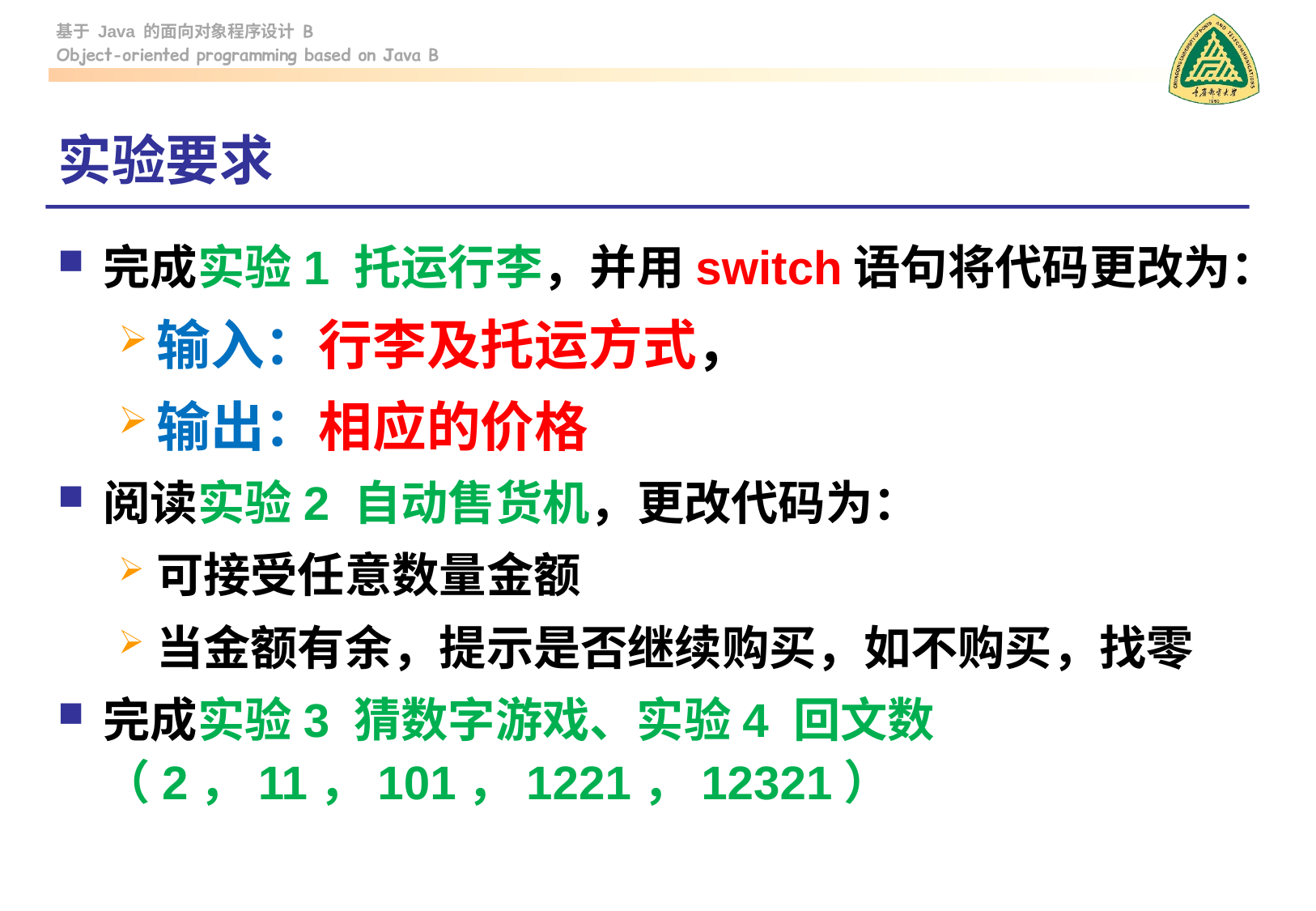

# 实验要求
完成实验1 托运行李，并用switch语句将代码更改为：
输入：行李及托运方式，
输出：相应的价格
阅读实验2 自动售货机，更改代码为：
可接受任意数量金额
当金额有余，提示是否继续购买，如不购买，找零
完成实验3 猜数字游戏、实验4 回文数（2，11，101，1221，12321）